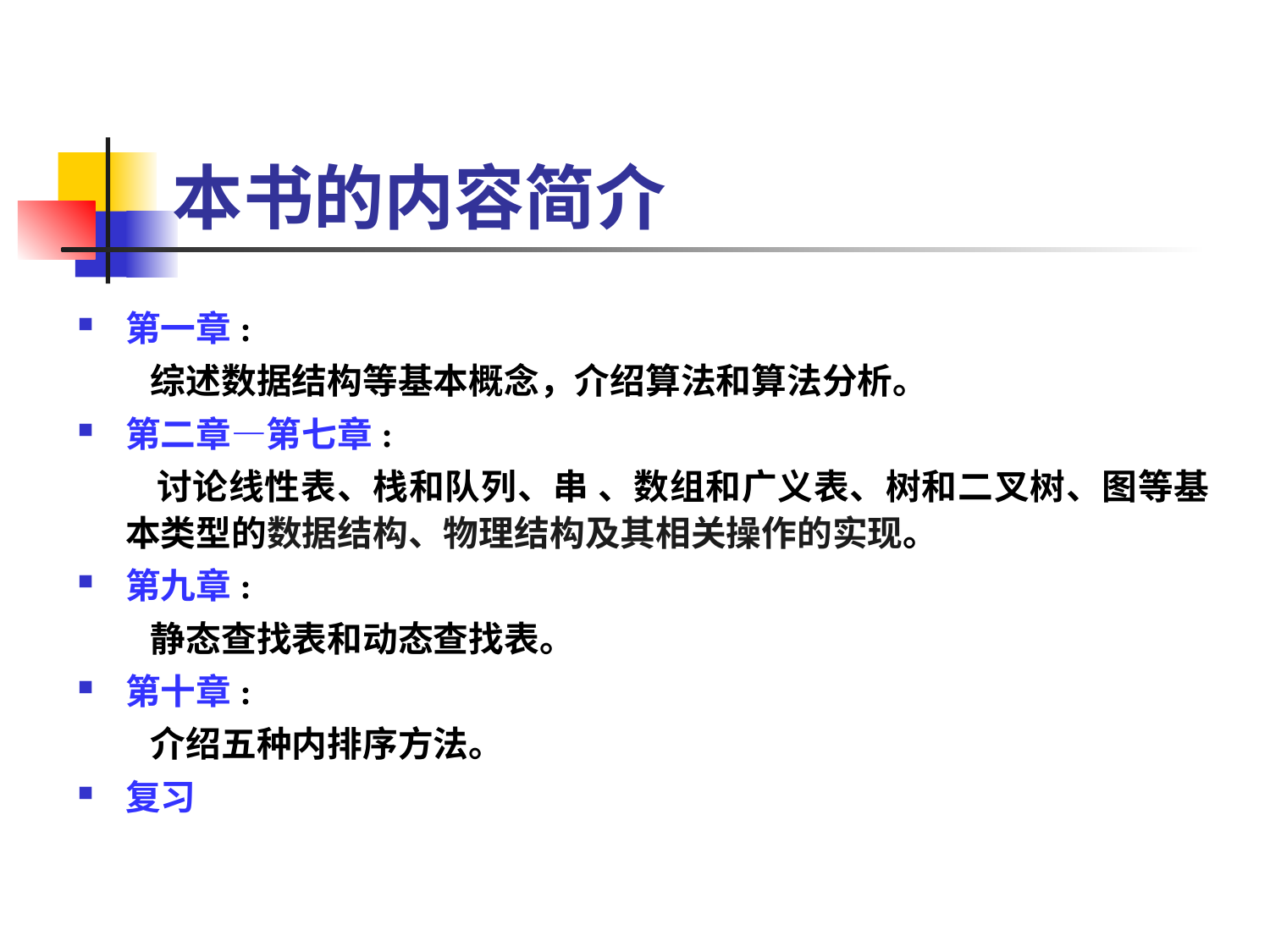

# 本书的内容简介
第一章:
        综述数据结构等基本概念，介绍算法和算法分析。
第二章—第七章:
        讨论线性表、栈和队列、串 、数组和广义表、树和二叉树、图等基本类型的数据结构、物理结构及其相关操作的实现。
第九章:
        静态查找表和动态查找表。
第十章:
        介绍五种内排序方法。
复习